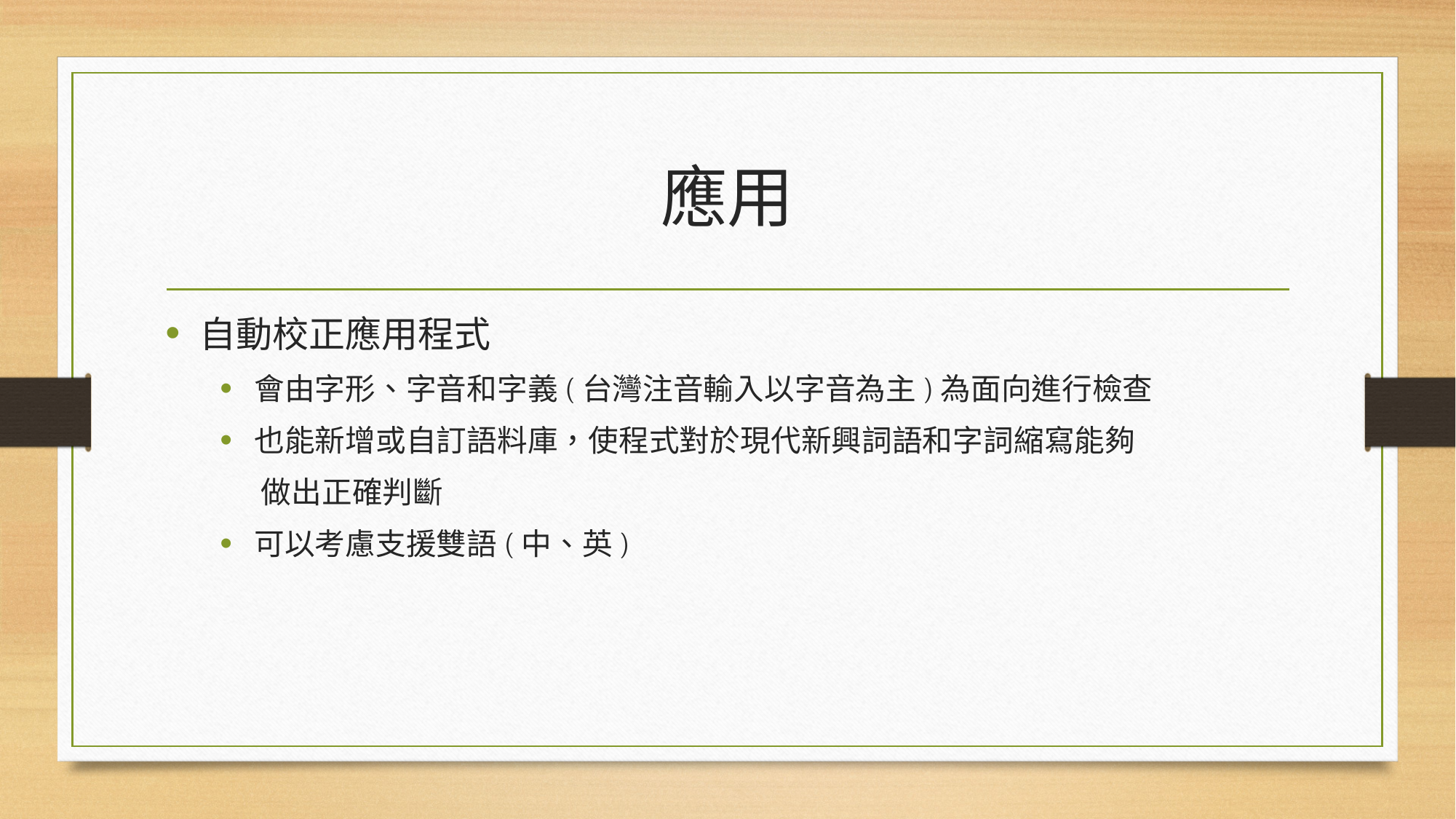

# 應用
自動校正應用程式
會由字形、字音和字義(台灣注音輸入以字音為主)為面向進行檢查
也能新增或自訂語料庫，使程式對於現代新興詞語和字詞縮寫能夠
     做出正確判斷
可以考慮支援雙語(中、英)